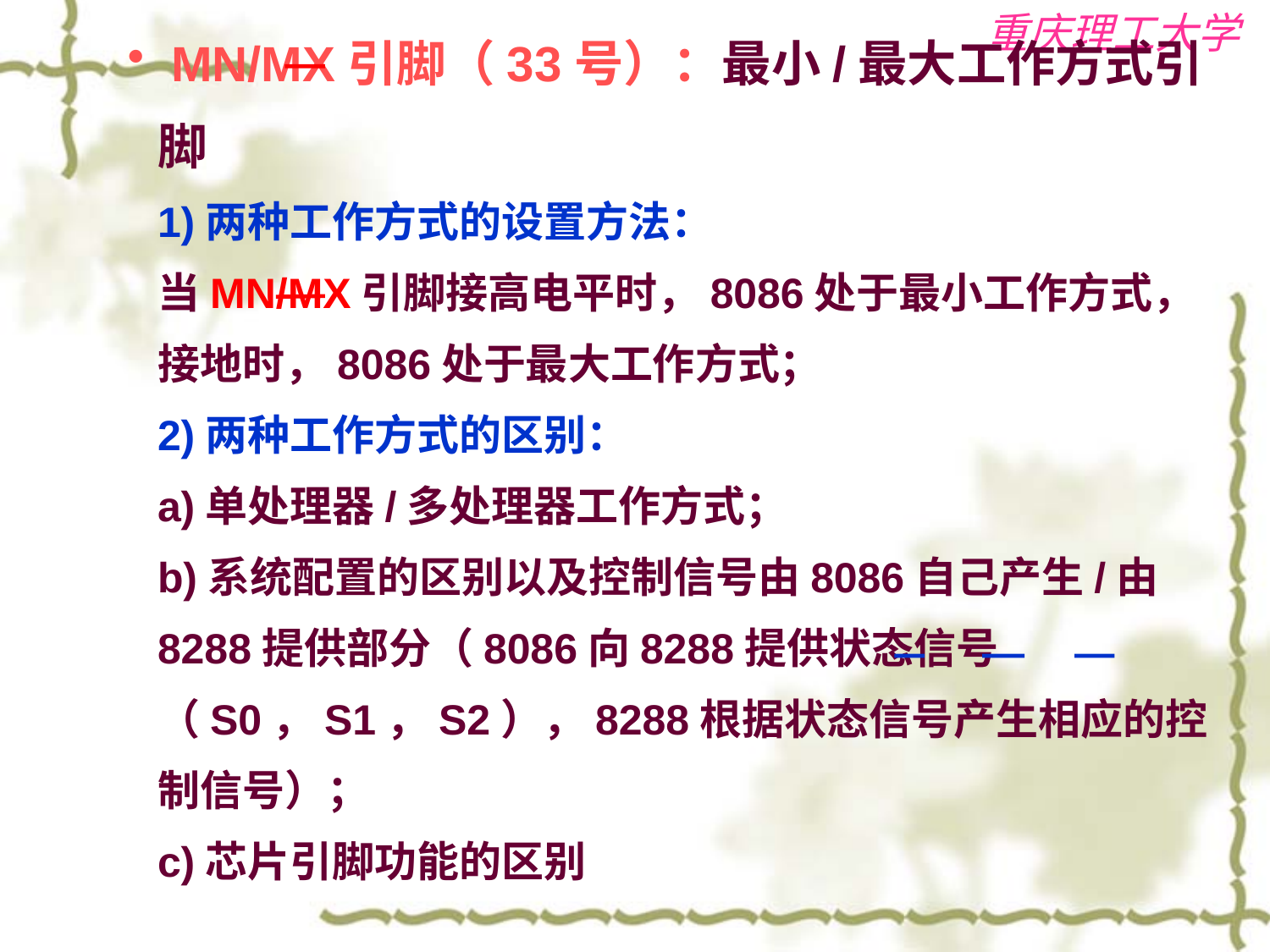

# MN/MX引脚（33号）：最小/最大工作方式引脚 1)两种工作方式的设置方法： 当MN/MX引脚接高电平时，8086处于最小工作方式，接地时，8086处于最大工作方式； 2)两种工作方式的区别： a)单处理器/多处理器工作方式； b)系统配置的区别以及控制信号由8086自己产生/由8288提供部分（8086向8288提供状态信号（S0，S1，S2），8288根据状态信号产生相应的控制信号）； c)芯片引脚功能的区别